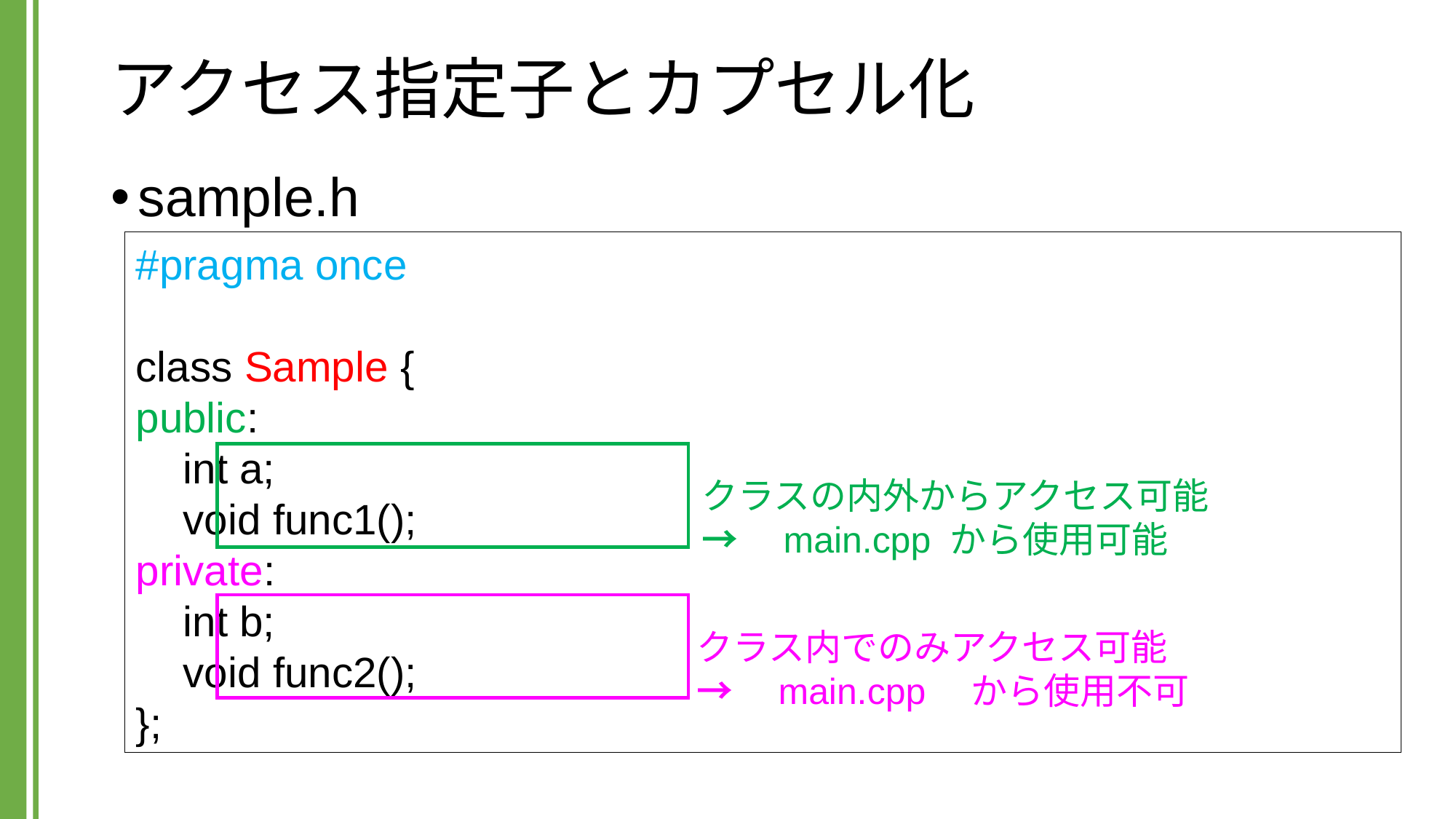

# アクセス指定子とカプセル化
sample.h

#pragma once

class Sample {
public:
    int a;
    void func1();
private:
    int b;
    void func2();
};

クラスの内外からアクセス可能
→　main.cpp から使用可能

クラス内でのみアクセス可能
→　main.cpp　から使用不可